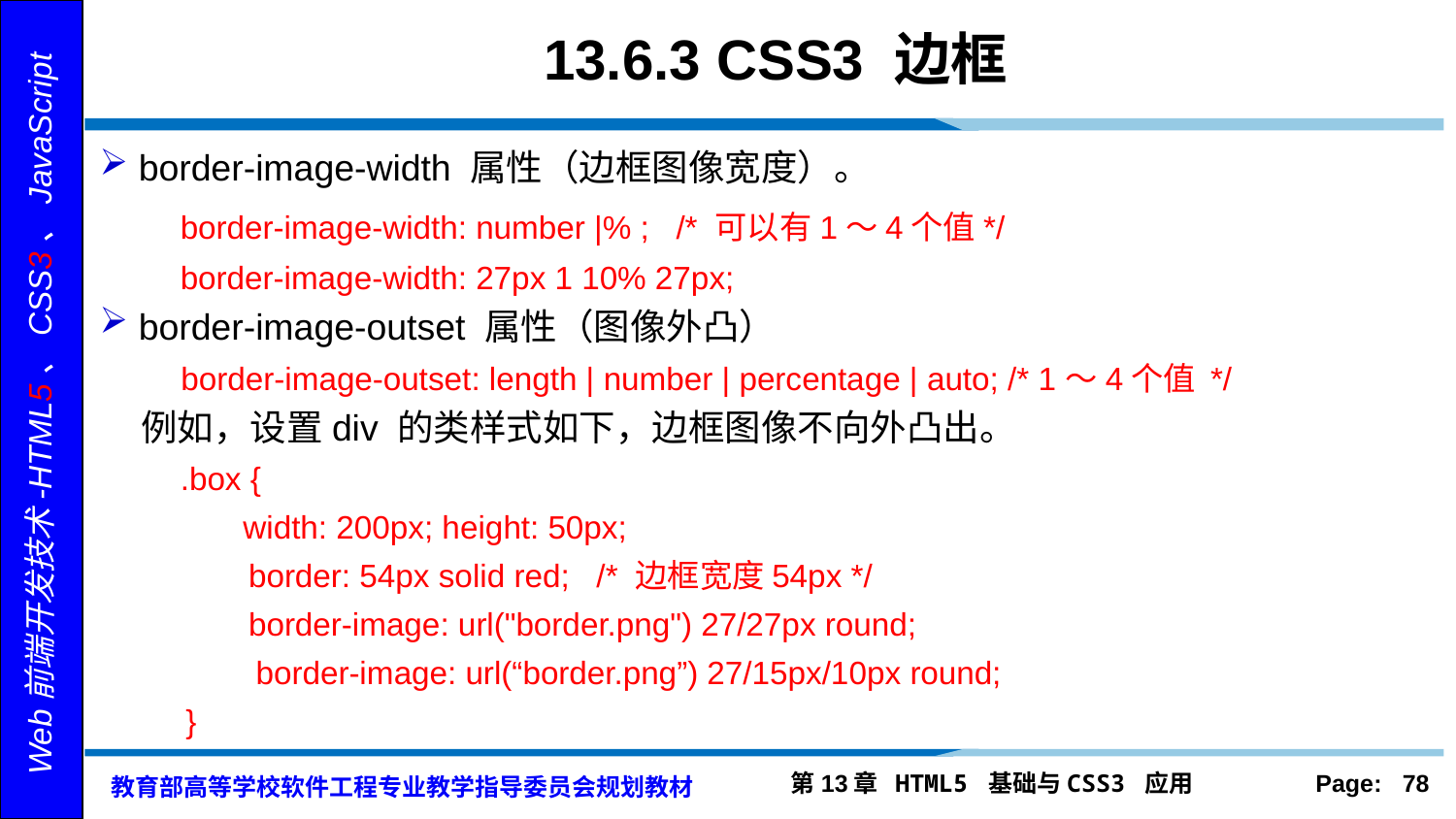

# 13.6.3 CSS3 边框
 border-image-width 属性（边框图像宽度）。
         border-image-width: number |% ;   /* 可以有1～4个值*/
         border-image-width: 27px 1 10% 27px;
 border-image-outset 属性（图像外凸）
        border-image-outset: length | number | percentage | auto; /* 1～4个值 */
    例如，设置div 的类样式如下，边框图像不向外凸出。
         .box {
                width: 200px; height: 50px;
       border: 54px solid red;   /* 边框宽度54px */
       border-image: url("border.png") 27/27px round;
border-image: url(“border.png”) 27/15px/10px round;
}